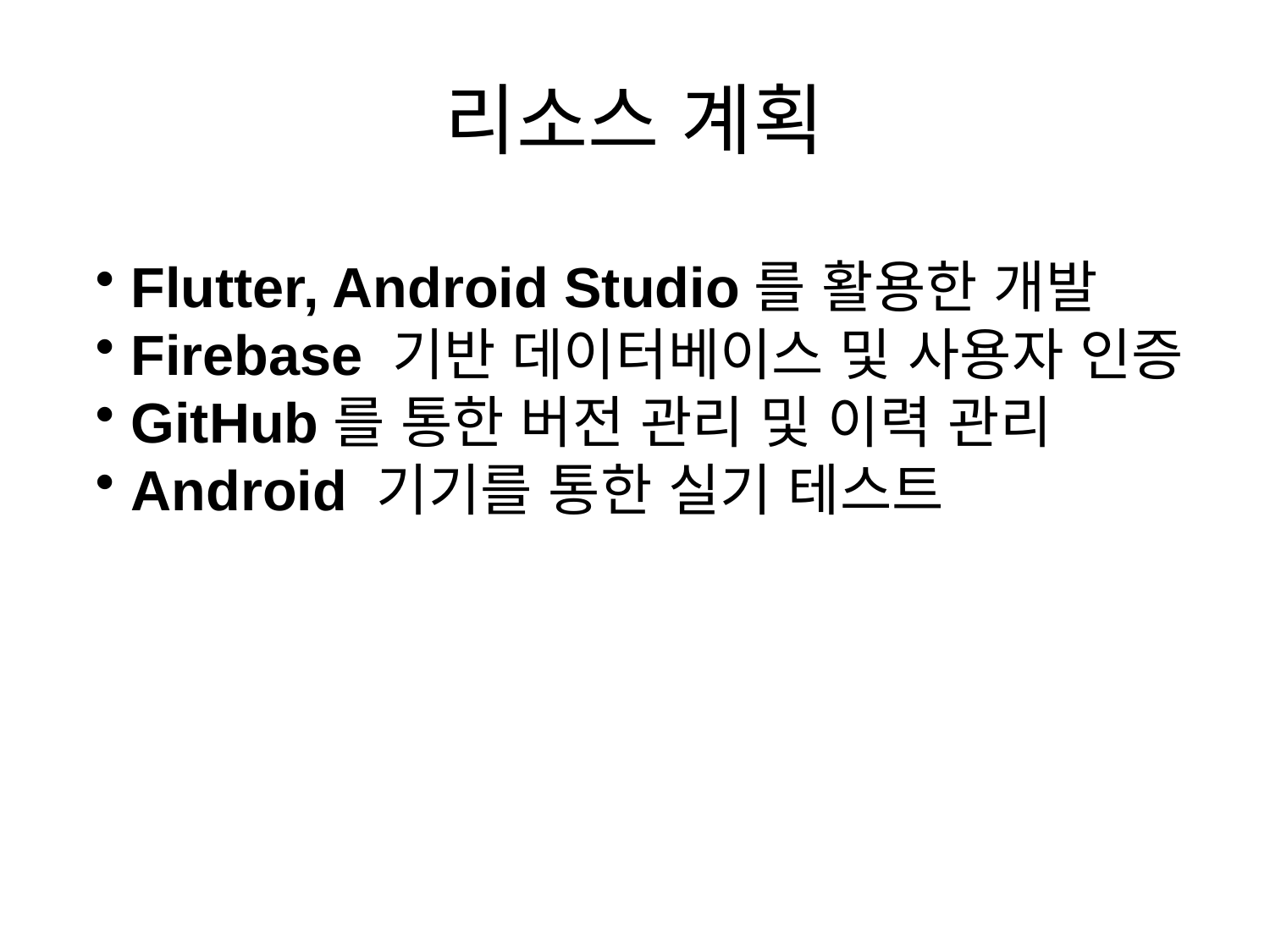

# 리소스 계획
 Flutter, Android Studio를 활용한 개발
 Firebase 기반 데이터베이스 및 사용자 인증
 GitHub를 통한 버전 관리 및 이력 관리
 Android 기기를 통한 실기 테스트